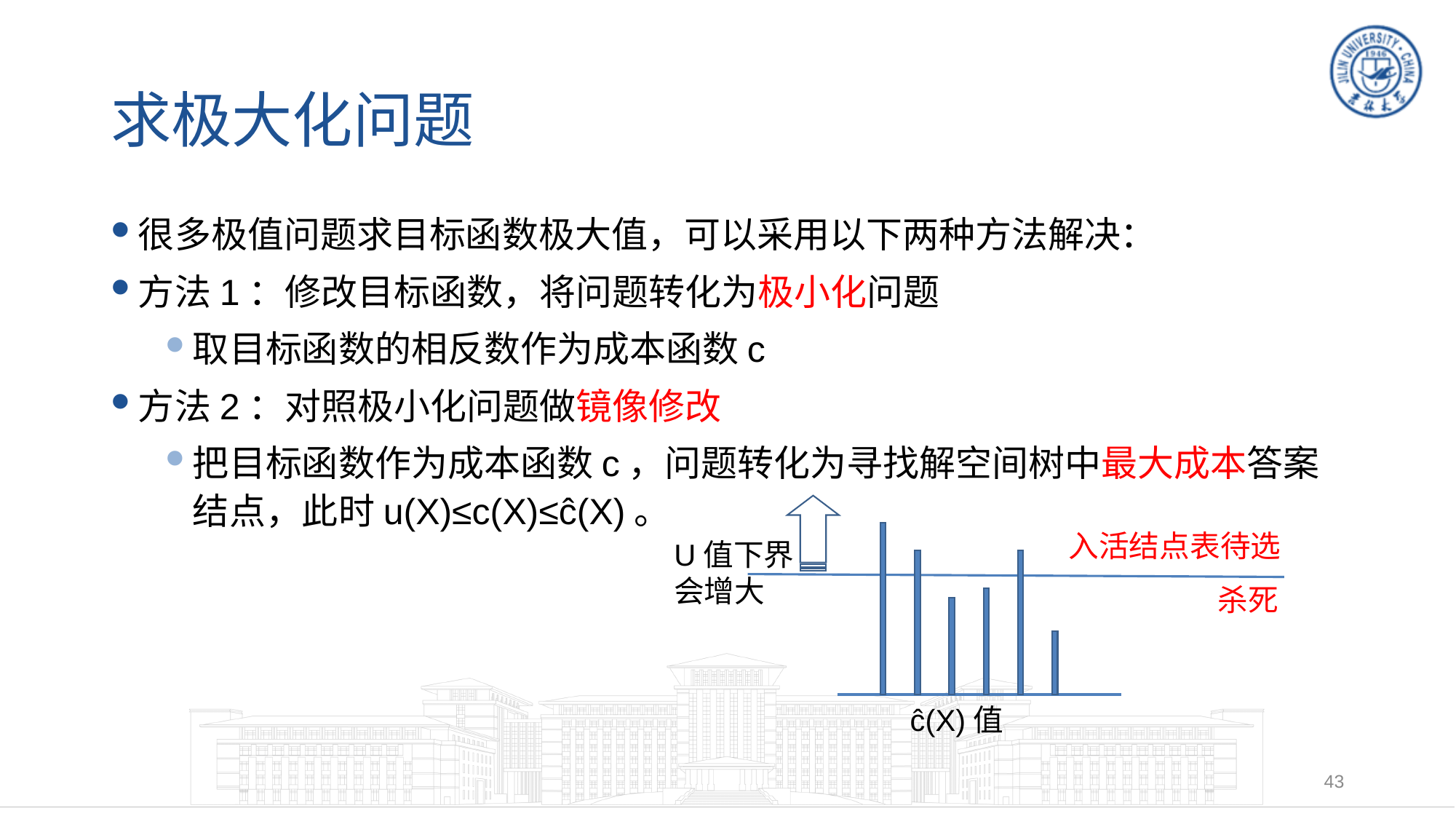

# 求极大化问题
很多极值问题求目标函数极大值，可以采用以下两种方法解决：
方法1：修改目标函数，将问题转化为极小化问题
取目标函数的相反数作为成本函数c
方法2：对照极小化问题做镜像修改
把目标函数作为成本函数c，问题转化为寻找解空间树中最大成本答案结点，此时u(X)≤c(X)≤ĉ(X)。

入活结点表待选

U值下界
会增大

杀死

ĉ(X)值
43